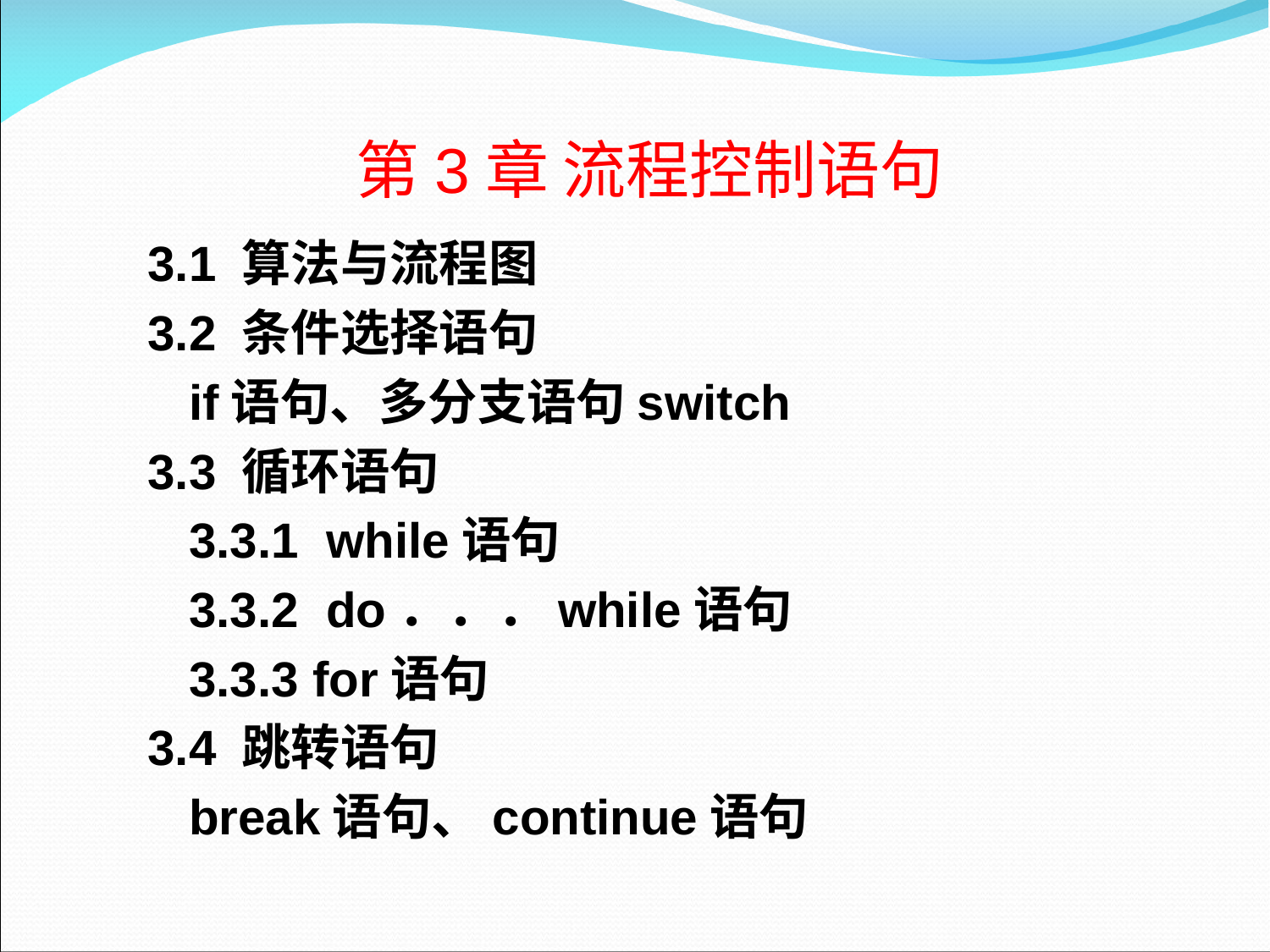

第3章 流程控制语句
3.1 算法与流程图
3.2 条件选择语句
   if语句、多分支语句switch
3.3 循环语句
   3.3.1  while语句
   3.3.2  do．．．while语句
   3.3.3 for语句
3.4 跳转语句
   break语句、continue语句